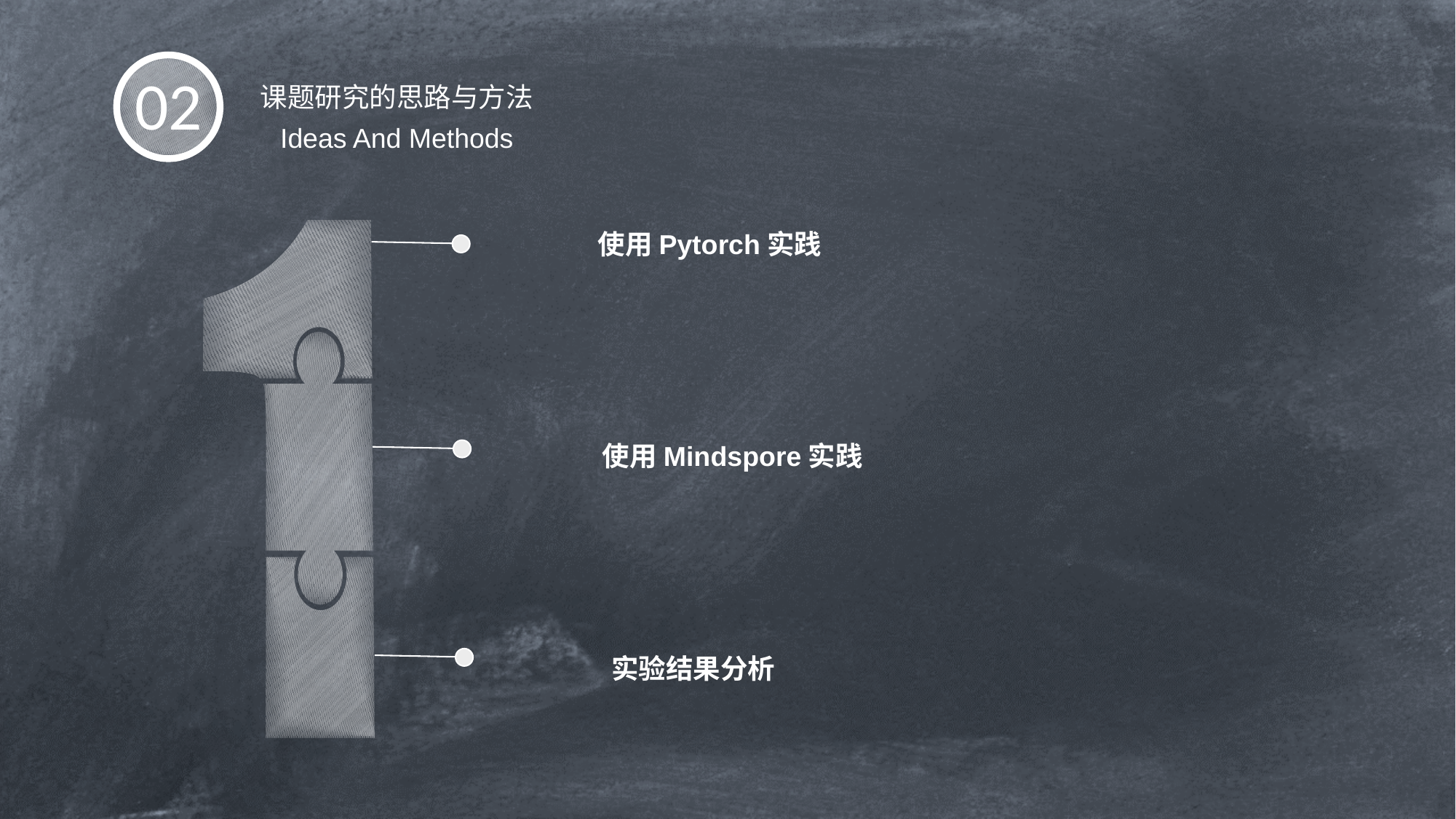

课题研究的思路与方法

02
Ideas And Methods
使用Pytorch实践

使用Mindspore实践

实验结果分析